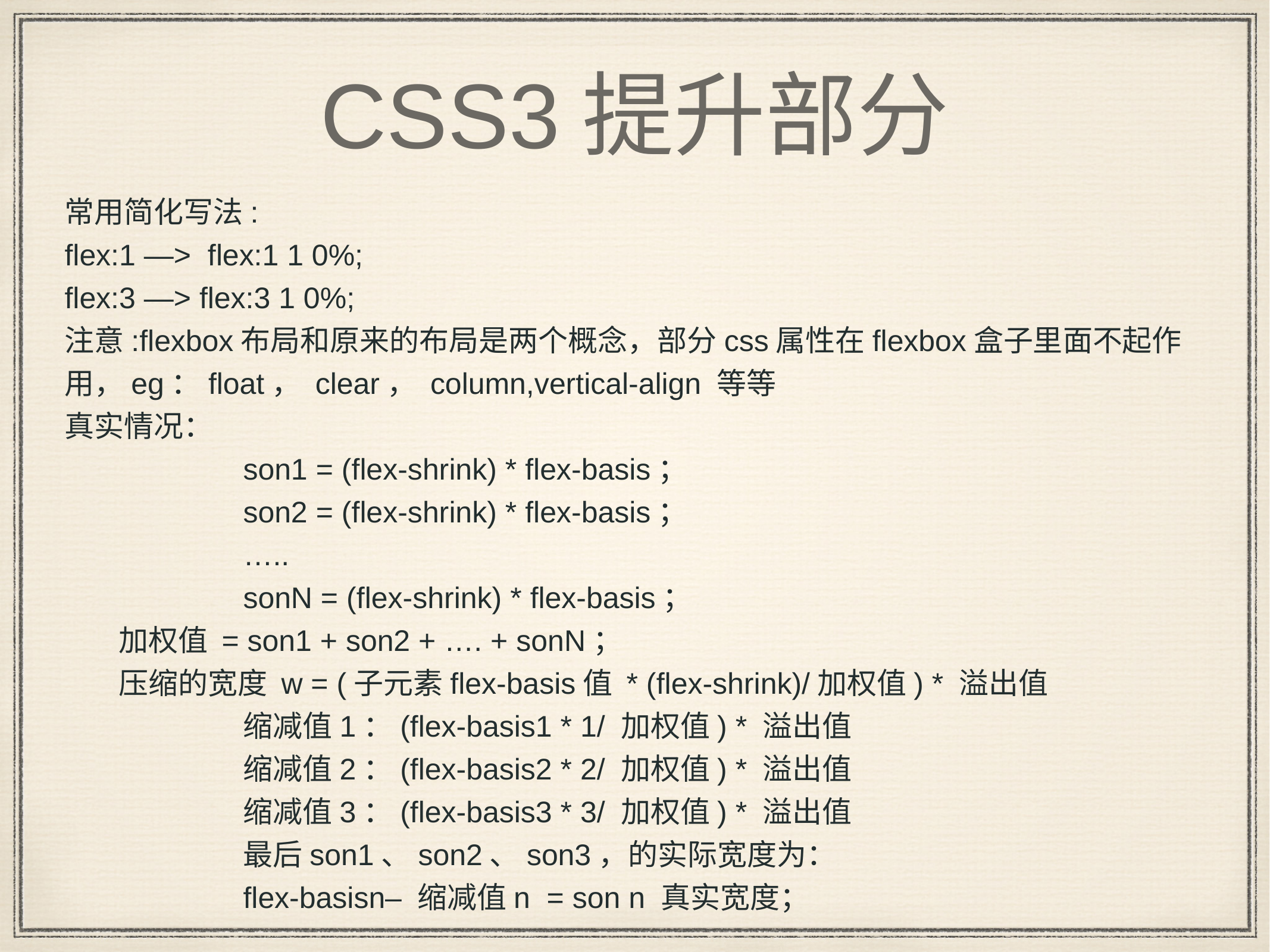

# CSS3提升部分
常用简化写法:
flex:1 —>  flex:1 1 0%;
flex:3 —> flex:3 1 0%;
注意:flexbox布局和原来的布局是两个概念，部分css属性在flexbox盒子里面不起作用，eg：float， clear， column,vertical-align 等等
真实情况：
		son1 = (flex-shrink) * flex-basis；
		son2 = (flex-shrink) * flex-basis；
		…..
		sonN = (flex-shrink) * flex-basis；
       加权值 = son1 + son2 + …. + sonN；
       压缩的宽度 w = (子元素flex-basis值 * (flex-shrink)/加权值) * 溢出值
		缩减值1：(flex-basis1 * 1/ 加权值) * 溢出值
		缩减值2：(flex-basis2 * 2/ 加权值) * 溢出值
		缩减值3：(flex-basis3 * 3/ 加权值) * 溢出值
		最后son1、son2、son3，的实际宽度为：
		flex-basisn– 缩减值n  = son n 真实宽度；